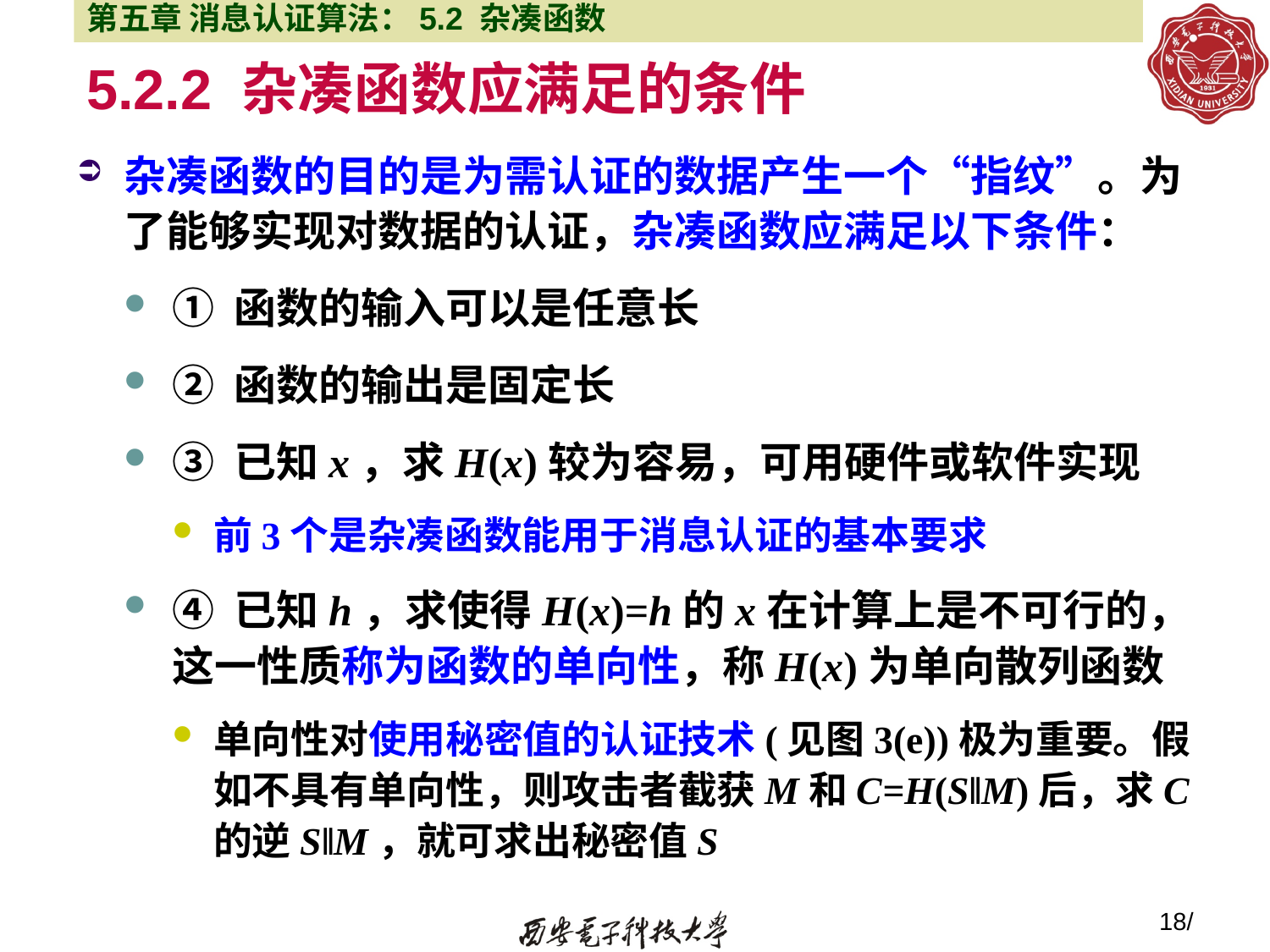

第五章 消息认证算法：5.2 杂凑函数
# 5.2.2 杂凑函数应满足的条件
杂凑函数的目的是为需认证的数据产生一个“指纹”。为了能够实现对数据的认证，杂凑函数应满足以下条件：
① 函数的输入可以是任意长
② 函数的输出是固定长
③ 已知x，求H(x)较为容易，可用硬件或软件实现
前3个是杂凑函数能用于消息认证的基本要求
④ 已知h，求使得H(x)=h的x在计算上是不可行的，这一性质称为函数的单向性，称H(x)为单向散列函数
单向性对使用秘密值的认证技术(见图3(e))极为重要。假如不具有单向性，则攻击者截获M和C=H(S‖M)后，求C的逆S‖M，就可求出秘密值S
18/